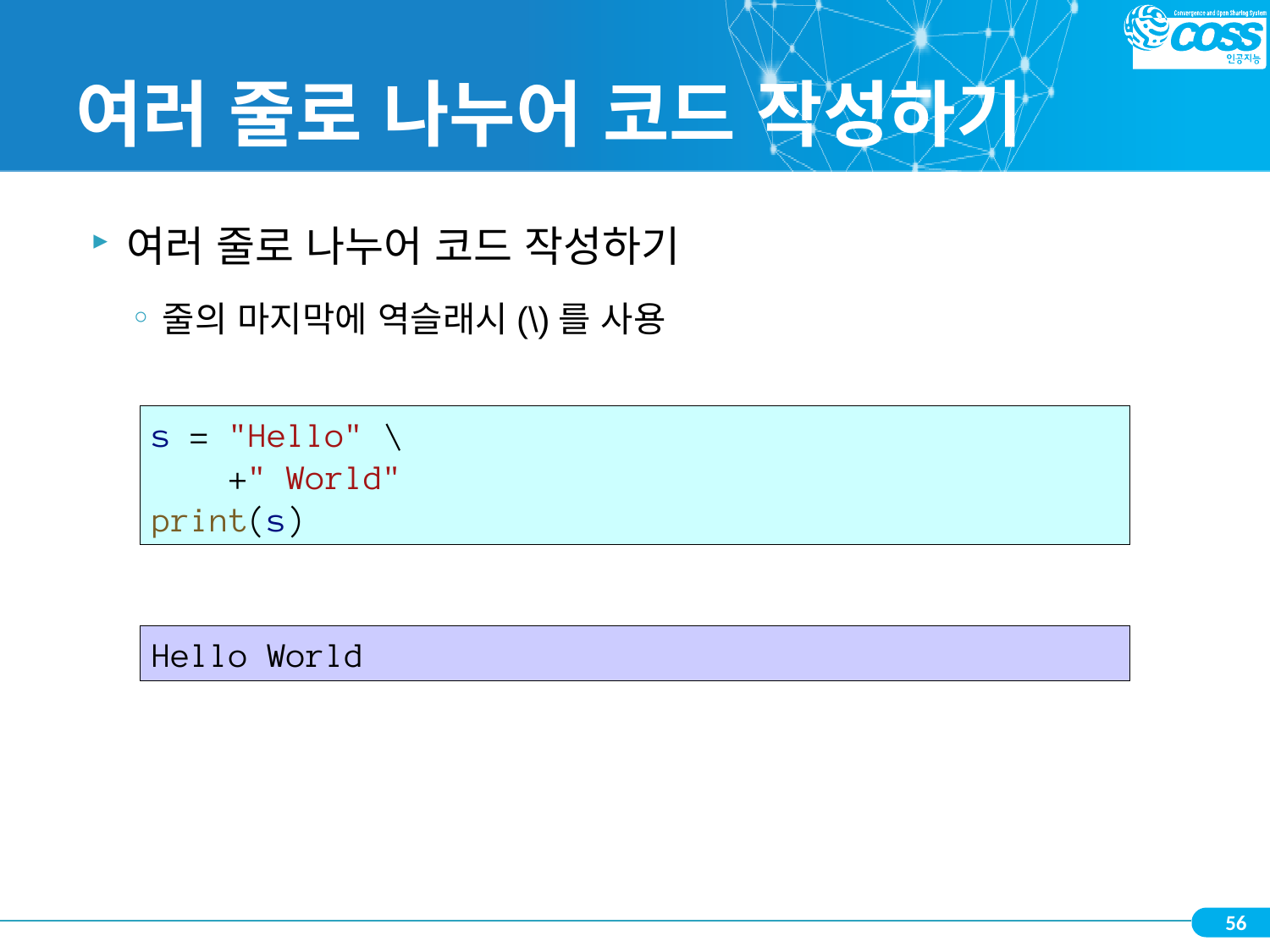

# 여러 줄로 나누어 코드 작성하기
여러 줄로 나누어 코드 작성하기
줄의 마지막에 역슬래시(\)를 사용

s = "Hello" \
    +" World"
print(s)
Hello World